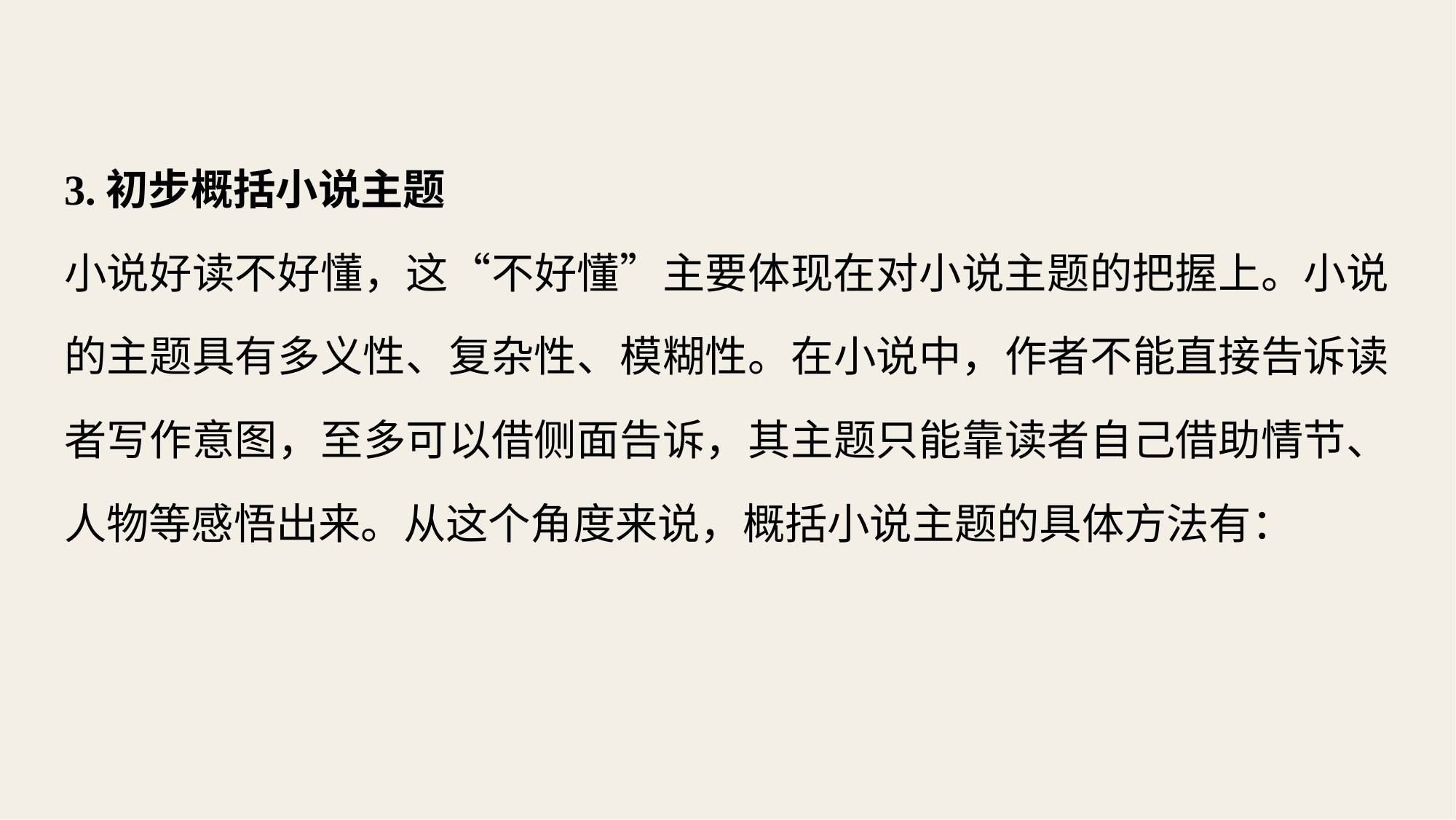

3.初步概括小说主题
小说好读不好懂，这“不好懂”主要体现在对小说主题的把握上。小说的主题具有多义性、复杂性、模糊性。在小说中，作者不能直接告诉读者写作意图，至多可以借侧面告诉，其主题只能靠读者自己借助情节、人物等感悟出来。从这个角度来说，概括小说主题的具体方法有：